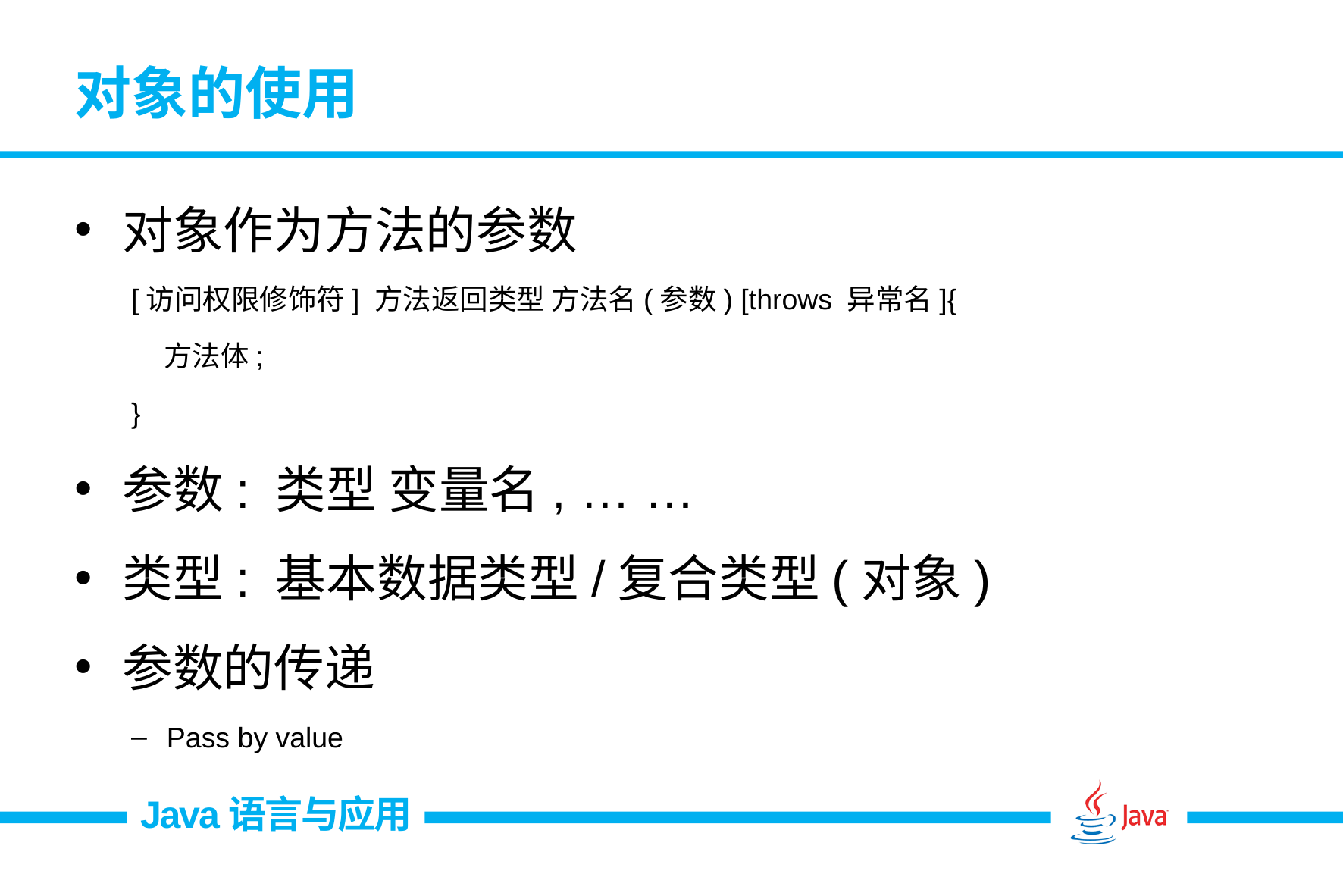

# 对象的使用
对象作为方法的参数
[访问权限修饰符] 方法返回类型 方法名(参数) [throws 异常名]{
    方法体;
}
参数: 类型 变量名, … …
类型: 基本数据类型/复合类型(对象)
参数的传递
Pass by value

64